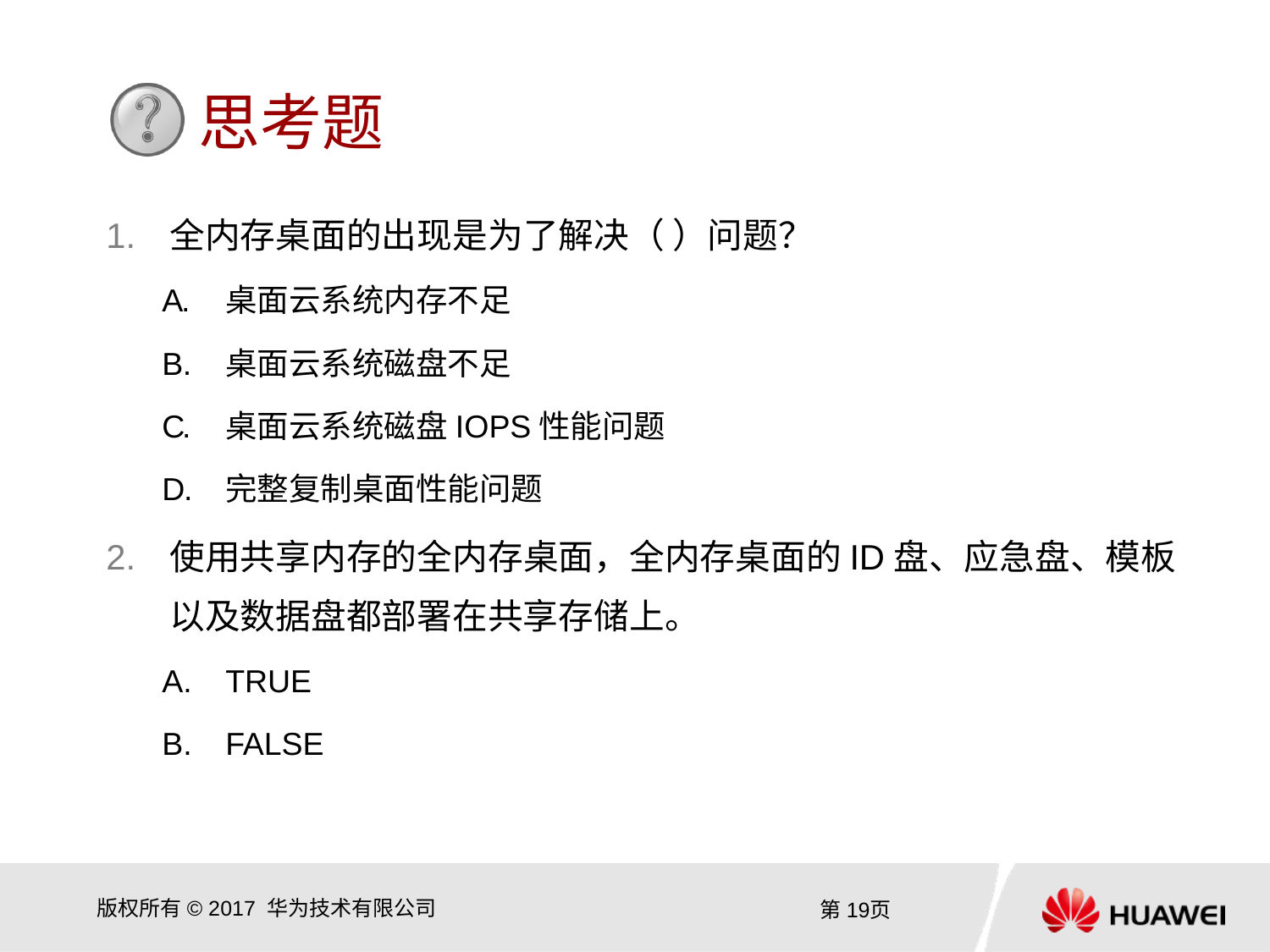

全内存桌面的出现是为了解决（ ）问题？
桌面云系统内存不足
桌面云系统磁盘不足
桌面云系统磁盘IOPS性能问题
完整复制桌面性能问题
使用共享内存的全内存桌面，全内存桌面的ID盘、应急盘、模板以及数据盘都部署在共享存储上。
TRUE
FALSE